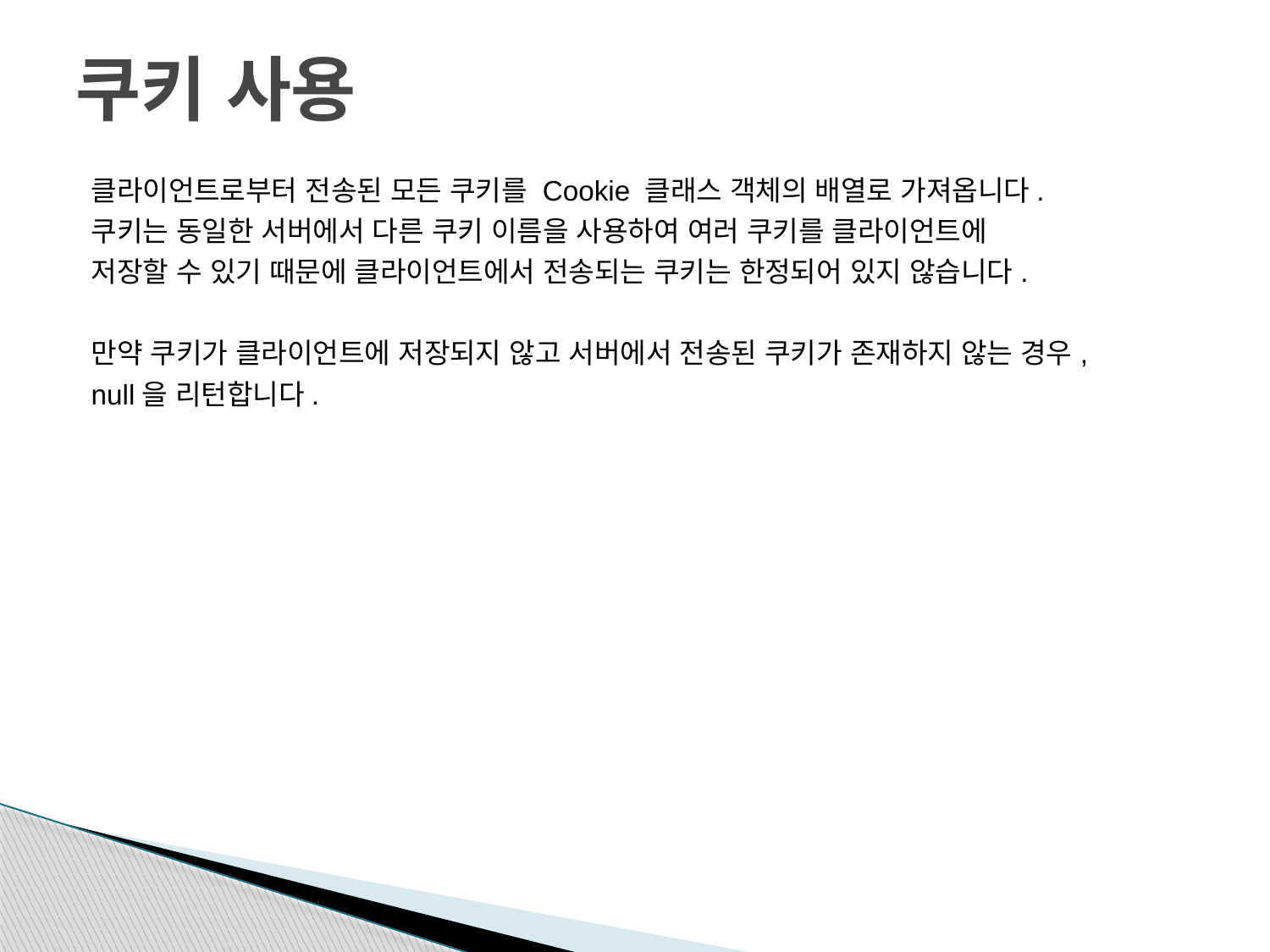

# 쿠키 사용
클라이언트로부터 전송된 모든 쿠키를 Cookie 클래스 객체의 배열로 가져옵니다.
쿠키는 동일한 서버에서 다른 쿠키 이름을 사용하여 여러 쿠키를 클라이언트에
저장할 수 있기 때문에 클라이언트에서 전송되는 쿠키는 한정되어 있지 않습니다.

만약 쿠키가 클라이언트에 저장되지 않고 서버에서 전송된 쿠키가 존재하지 않는 경우,
null을 리턴합니다.